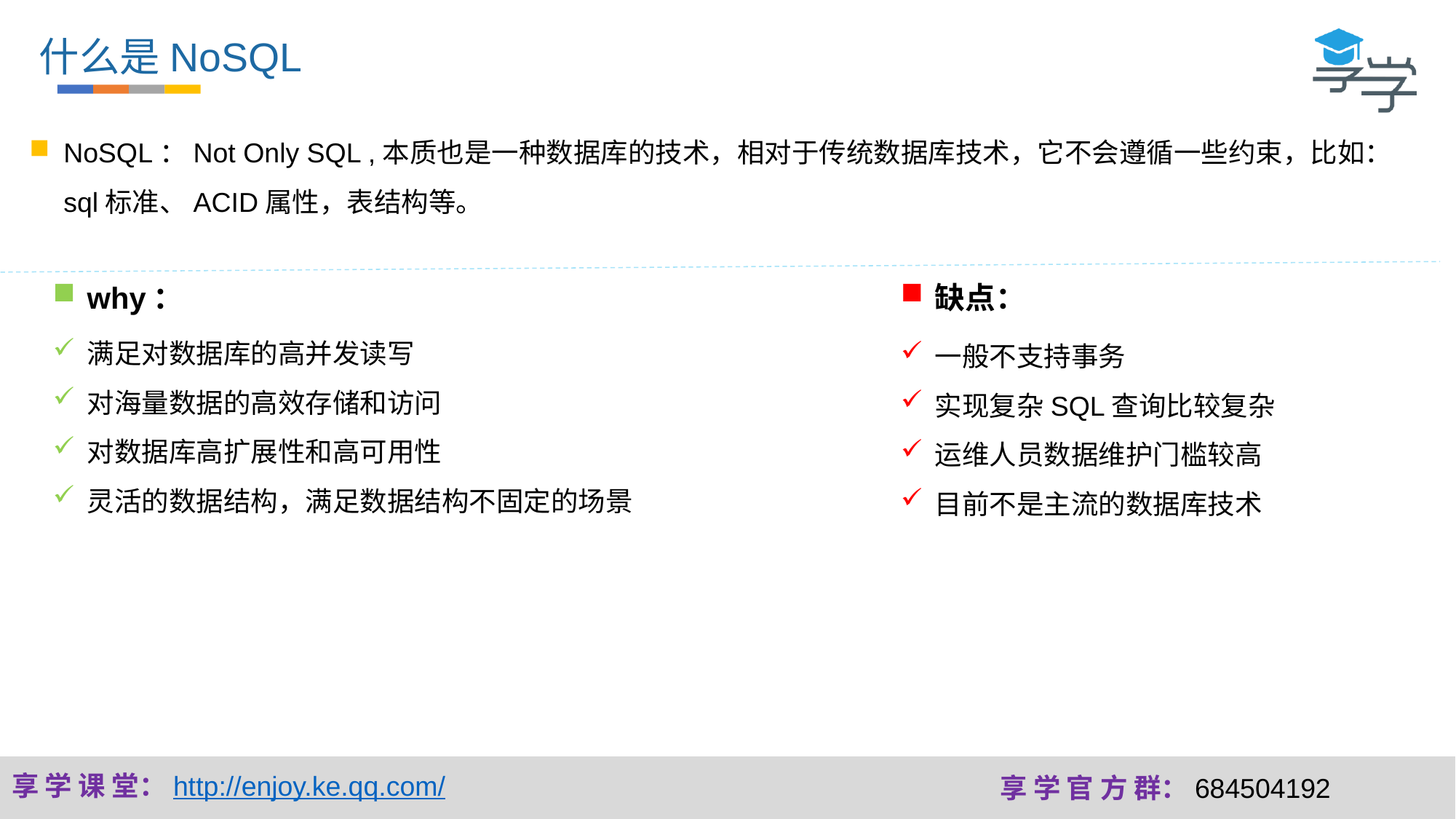

什么是NoSQL

NoSQL：Not Only SQL ,本质也是一种数据库的技术，相对于传统数据库技术，它不会遵循一些约束，比如：sql标准、ACID属性，表结构等。
why：
缺点：
满足对数据库的高并发读写
对海量数据的高效存储和访问
对数据库高扩展性和高可用性
灵活的数据结构，满足数据结构不固定的场景
一般不支持事务
实现复杂SQL查询比较复杂
运维人员数据维护门槛较高
目前不是主流的数据库技术